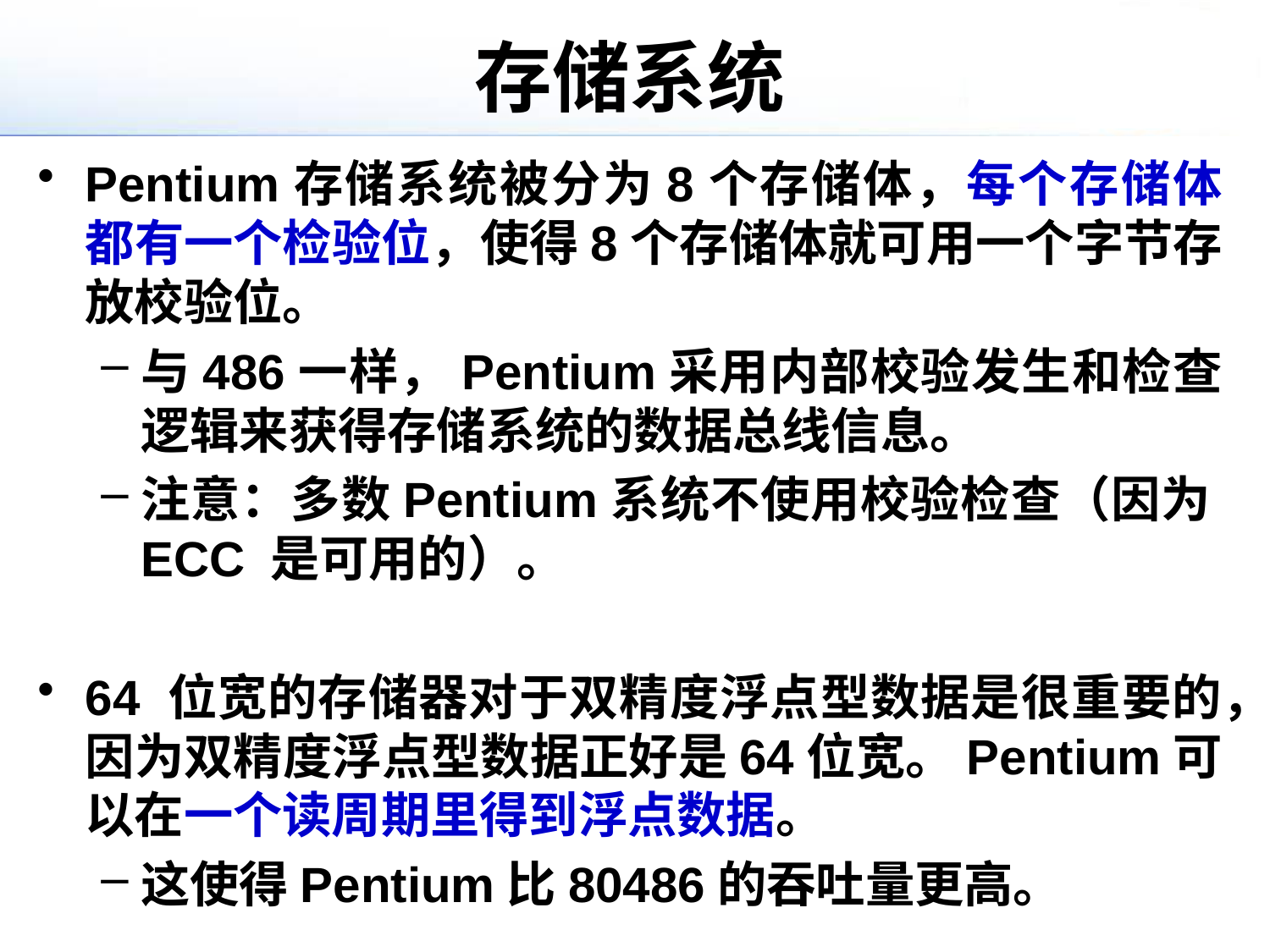

# 存储系统
Pentium存储系统被分为8个存储体，每个存储体都有一个检验位，使得8个存储体就可用一个字节存放校验位。
与486一样，Pentium采用内部校验发生和检查逻辑来获得存储系统的数据总线信息。
注意：多数Pentium系统不使用校验检查（因为ECC 是可用的）。

64 位宽的存储器对于双精度浮点型数据是很重要的，因为双精度浮点型数据正好是64位宽。Pentium可以在一个读周期里得到浮点数据。
这使得Pentium比80486的吞吐量更高。